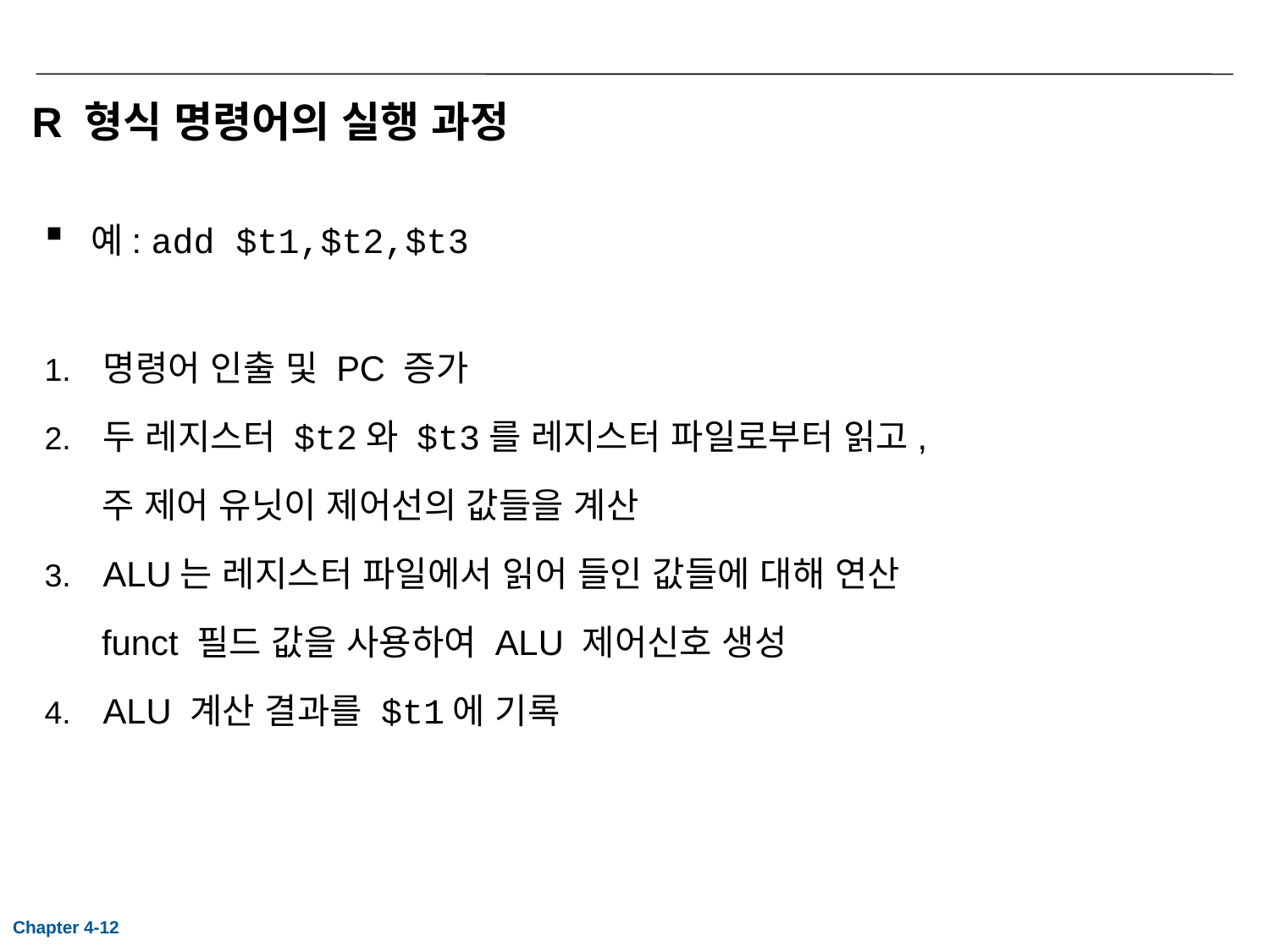

# R 형식 명령어의 실행 과정
예: add $t1,$t2,$t3

명령어 인출 및 PC 증가
두 레지스터 $t2와 $t3를 레지스터 파일로부터 읽고,
주 제어 유닛이 제어선의 값들을 계산
ALU는 레지스터 파일에서 읽어 들인 값들에 대해 연산
funct 필드 값을 사용하여 ALU 제어신호 생성
ALU 계산 결과를 $t1에 기록
Chapter 4-12